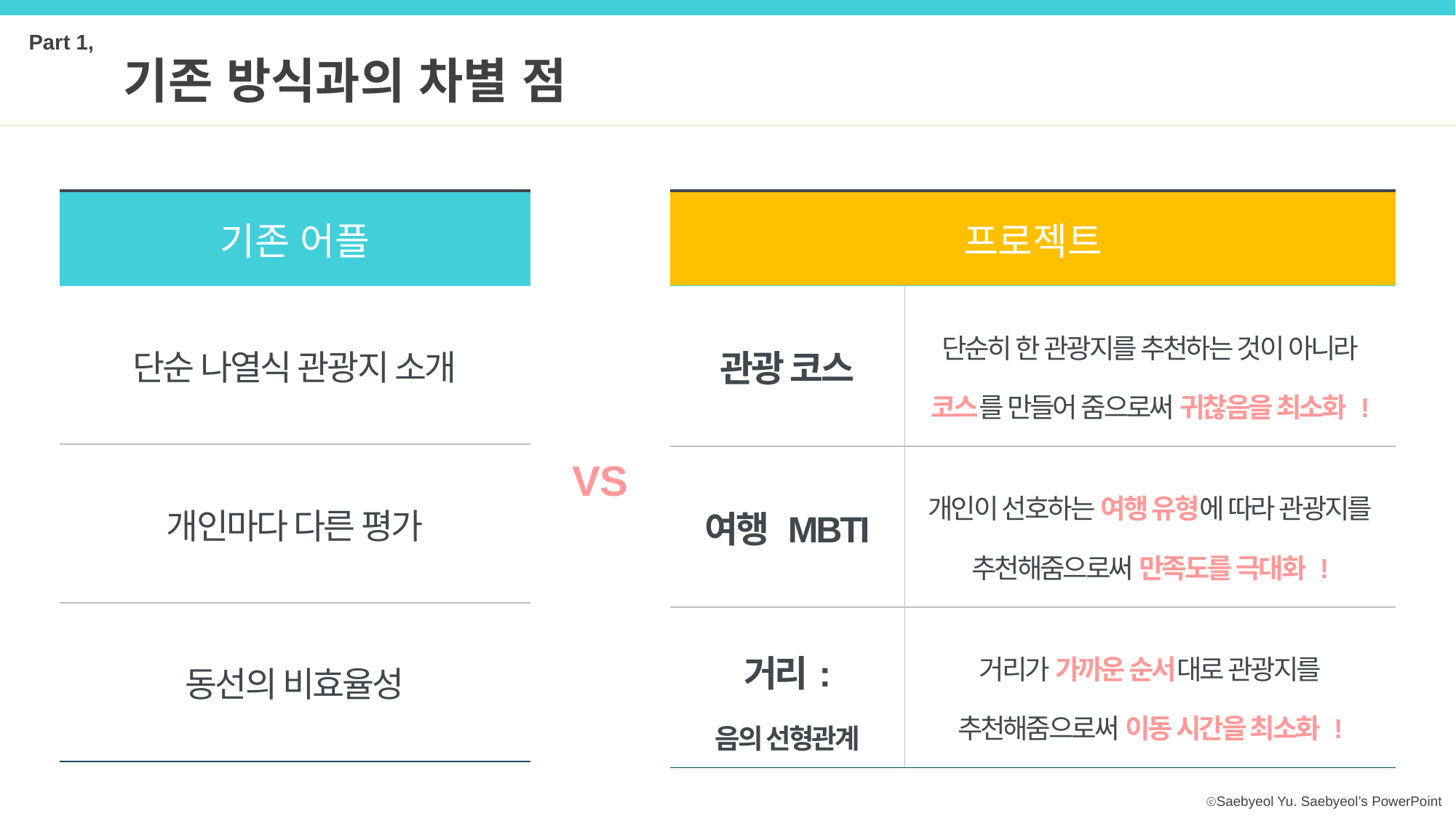

Part 1,
기존 방식과의 차별 점
| 기존 어플 |
| --- |
| 단순 나열식 관광지 소개 |
| 개인마다 다른 평가 |
| 동선의 비효율성 |
| 프로젝트 | 제목 |
| --- | --- |
| 관광 코스 | 단순히 한 관광지를 추천하는 것이 아니라 코스를 만들어 줌으로써 귀찮음을 최소화 ! |
| 여행 MBTI | 개인이 선호하는 여행 유형에 따라 관광지를 추천해줌으로써 만족도를 극대화 ! |
| 거리: 음의 선형관계 | 거리가 가까운 순서대로 관광지를 추천해줌으로써 이동 시간을 최소화 ! |
VS